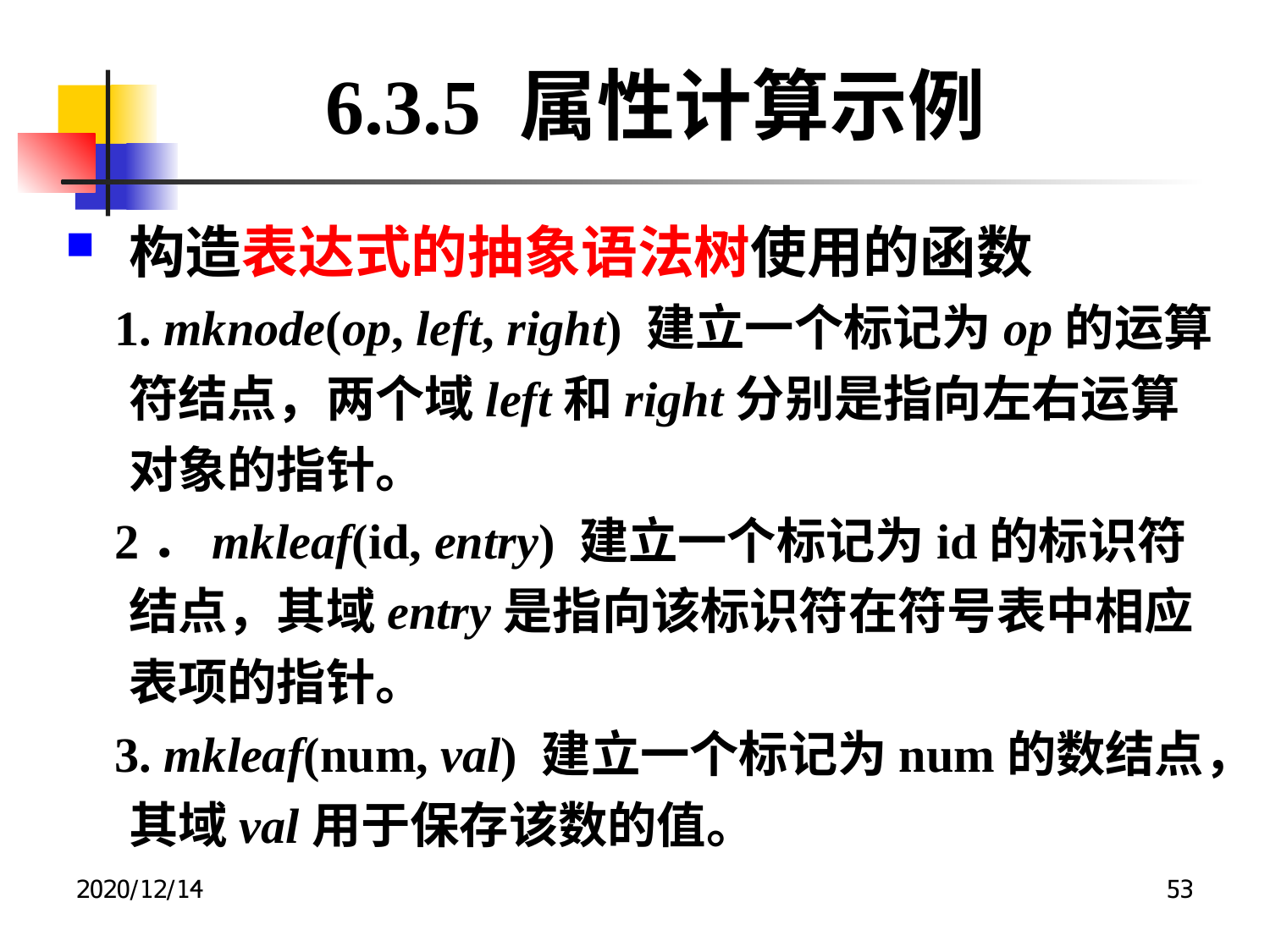

6.3.5 属性计算示例
构造表达式的抽象语法树使用的函数
    1. mknode(op, left, right) 建立一个标记为op的运算符结点，两个域left和right分别是指向左右运算对象的指针。
    2．mkleaf(id, entry) 建立一个标记为id的标识符结点，其域entry是指向该标识符在符号表中相应表项的指针。
    3. mkleaf(num, val) 建立一个标记为num的数结点，其域val用于保存该数的值。
2020/12/14
53